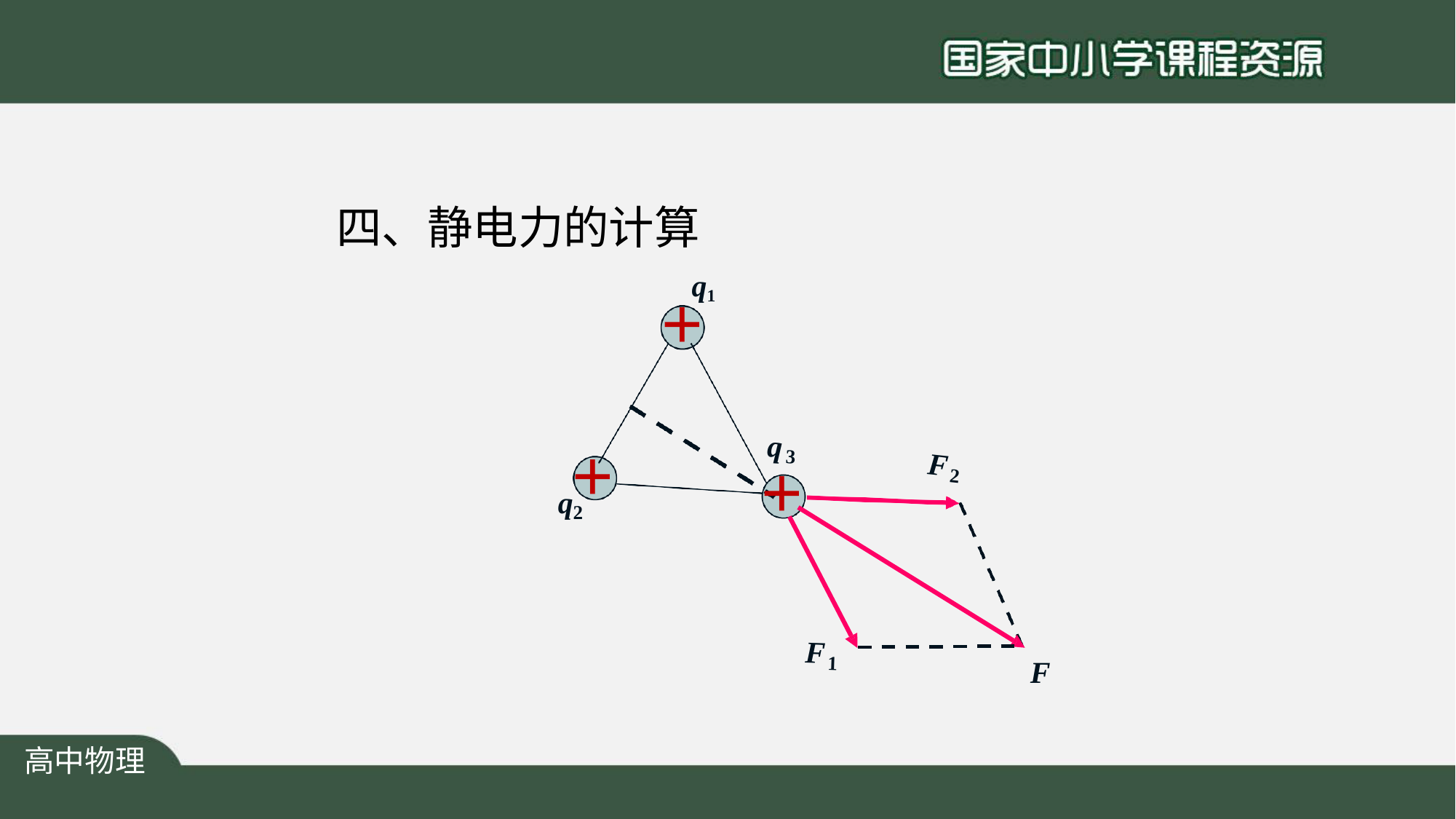

# 四、静电力的计算
q1
＋

q
＋
3
F
＋
2
q
2

F

F
1
高中物理